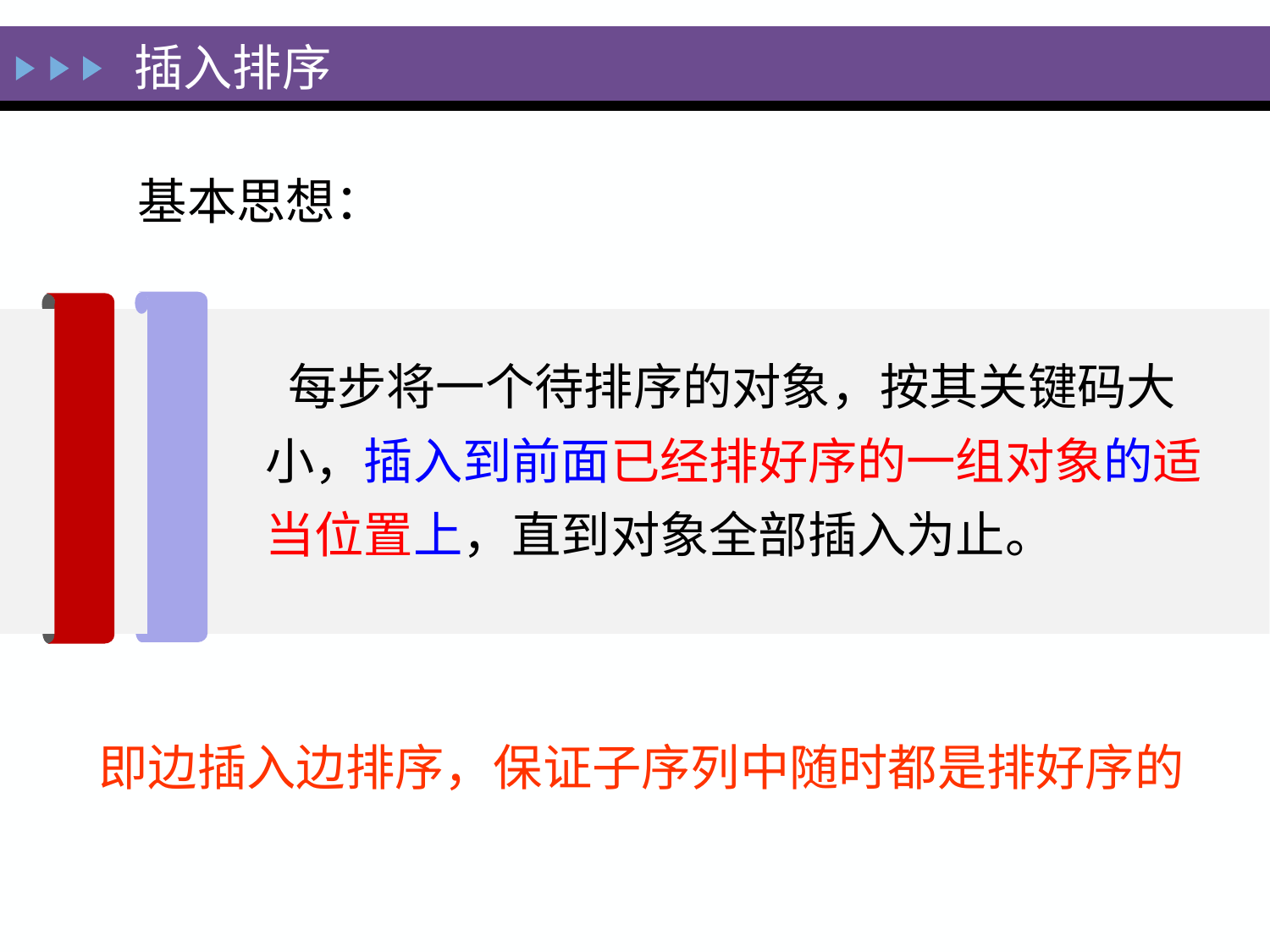

插入排序
基本思想：

 每步将一个待排序的对象，按其关键码大小，插入到前面已经排好序的一组对象的适当位置上，直到对象全部插入为止。

即边插入边排序，保证子序列中随时都是排好序的